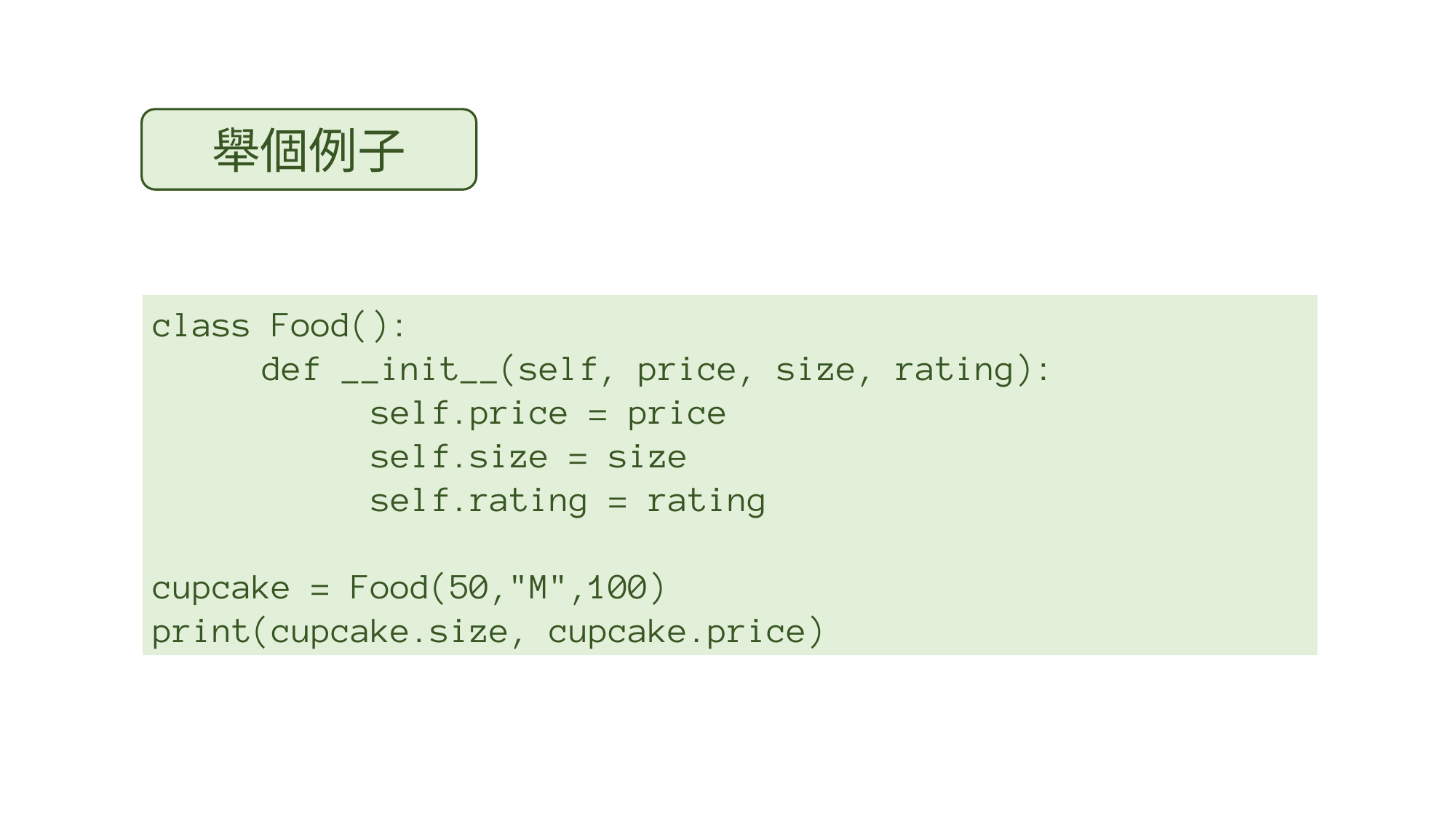

舉個例子
class Food():
	def __init__(self, price, size, rating):
		self.price = price
		self.size = size
		self.rating = rating

cupcake = Food(50,"M",100)
print(cupcake.size, cupcake.price)